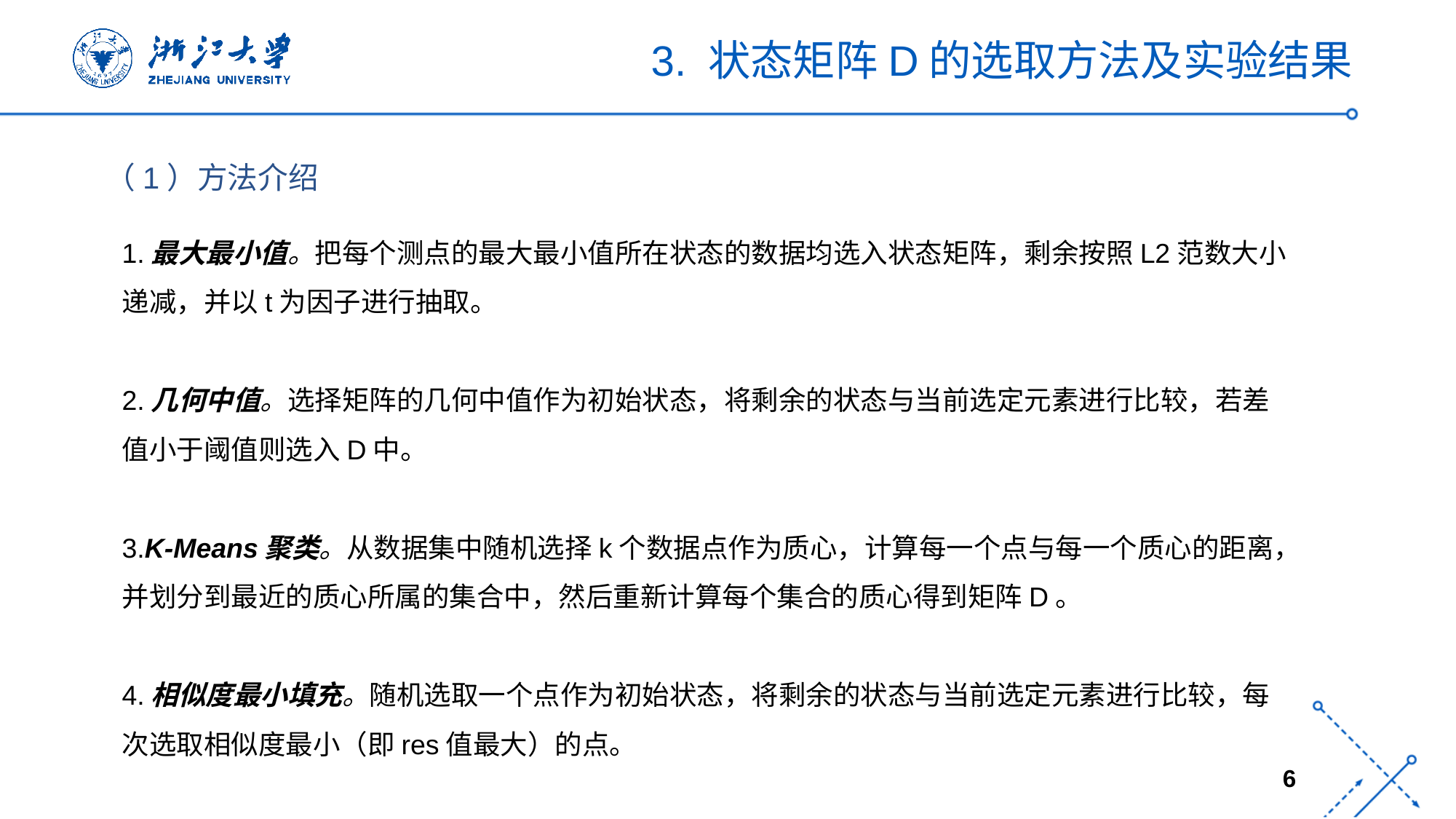

3. 状态矩阵D的选取方法及实验结果
（1）方法介绍
1.最大最小值。把每个测点的最大最小值所在状态的数据均选入状态矩阵，剩余按照L2范数大小递减，并以t为因子进行抽取。

2.几何中值。选择矩阵的几何中值作为初始状态，将剩余的状态与当前选定元素进行比较，若差值小于阈值则选入D中。

3.K-Means聚类。从数据集中随机选择k个数据点作为质心，计算每一个点与每一个质心的距离，并划分到最近的质心所属的集合中，然后重新计算每个集合的质心得到矩阵D。

4.相似度最小填充。随机选取一个点作为初始状态，将剩余的状态与当前选定元素进行比较，每次选取相似度最小（即res值最大）的点。